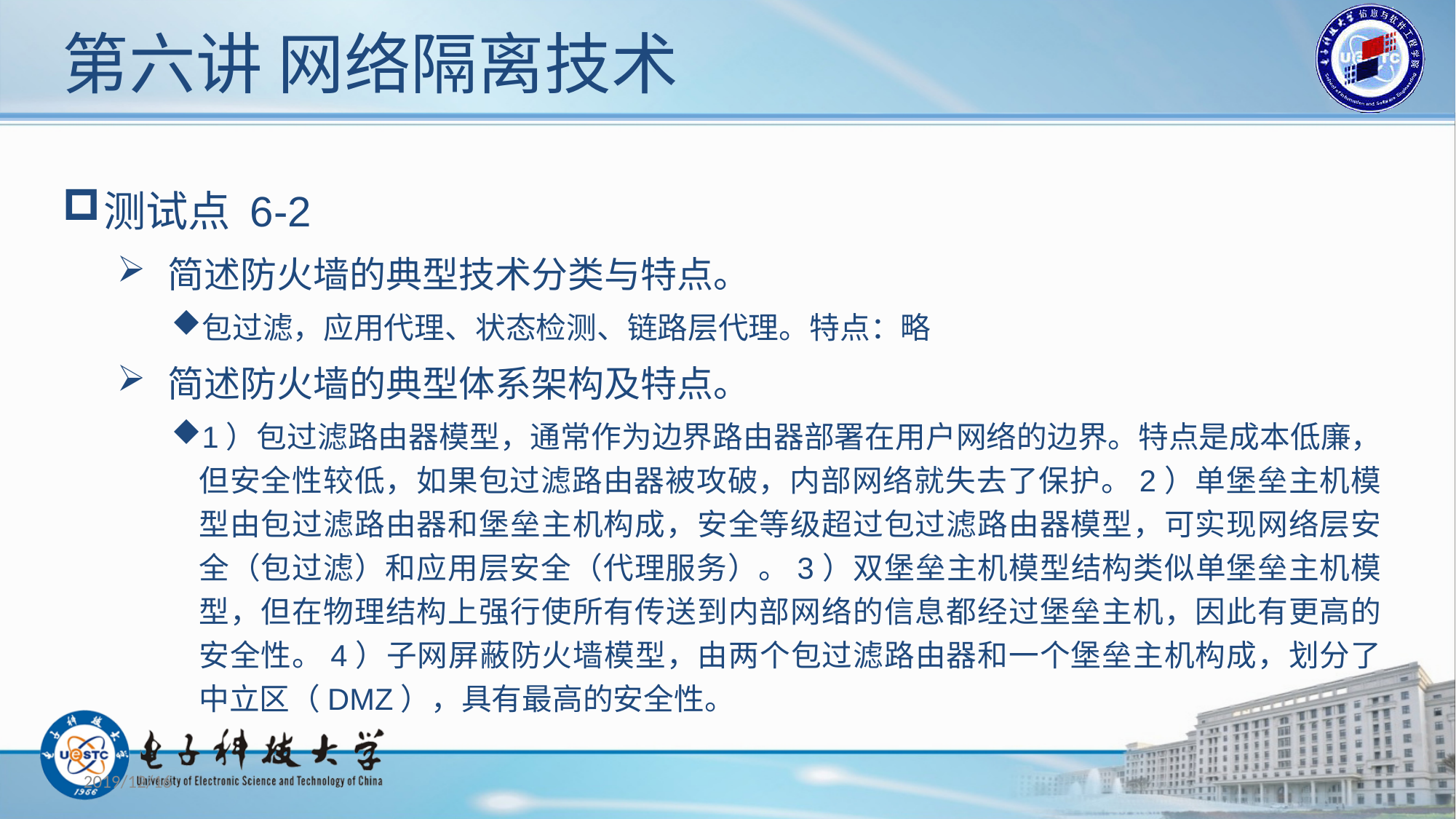

# 第六讲 网络隔离技术
测试点 6-2
 简述防火墙的典型技术分类与特点。
包过滤，应用代理、状态检测、链路层代理。特点：略
 简述防火墙的典型体系架构及特点。
1）包过滤路由器模型，通常作为边界路由器部署在用户网络的边界。特点是成本低廉，但安全性较低，如果包过滤路由器被攻破，内部网络就失去了保护。2）单堡垒主机模型由包过滤路由器和堡垒主机构成，安全等级超过包过滤路由器模型，可实现网络层安全（包过滤）和应用层安全（代理服务）。3）双堡垒主机模型结构类似单堡垒主机模型，但在物理结构上强行使所有传送到内部网络的信息都经过堡垒主机，因此有更高的安全性。4）子网屏蔽防火墙模型，由两个包过滤路由器和一个堡垒主机构成，划分了中立区（DMZ），具有最高的安全性。
2019/12/16